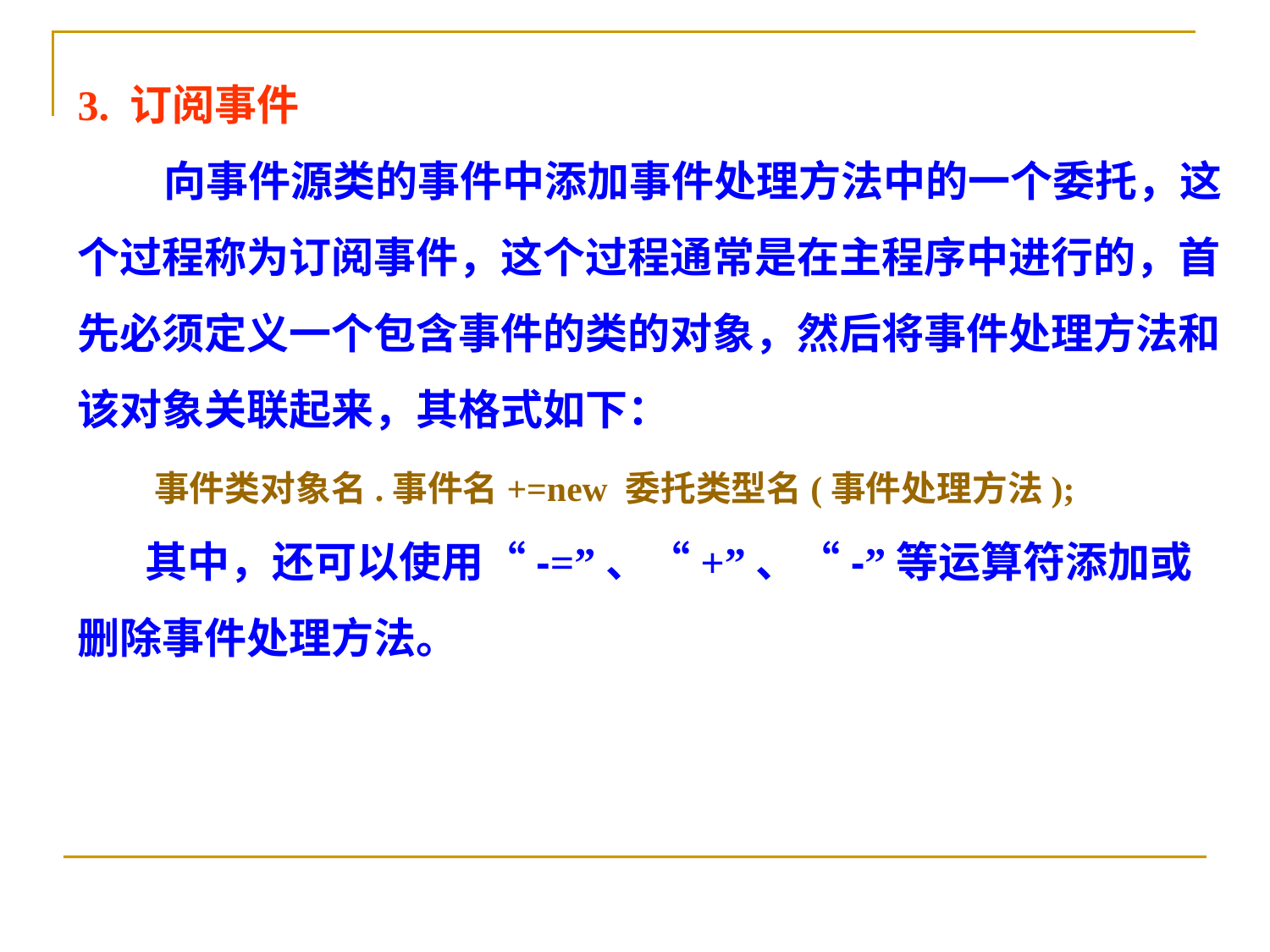

3. 订阅事件
        向事件源类的事件中添加事件处理方法中的一个委托，这个过程称为订阅事件，这个过程通常是在主程序中进行的，首先必须定义一个包含事件的类的对象，然后将事件处理方法和该对象关联起来，其格式如下：
       事件类对象名.事件名+=new 委托类型名(事件处理方法);
      其中，还可以使用“-=”、“+”、“-”等运算符添加或删除事件处理方法。